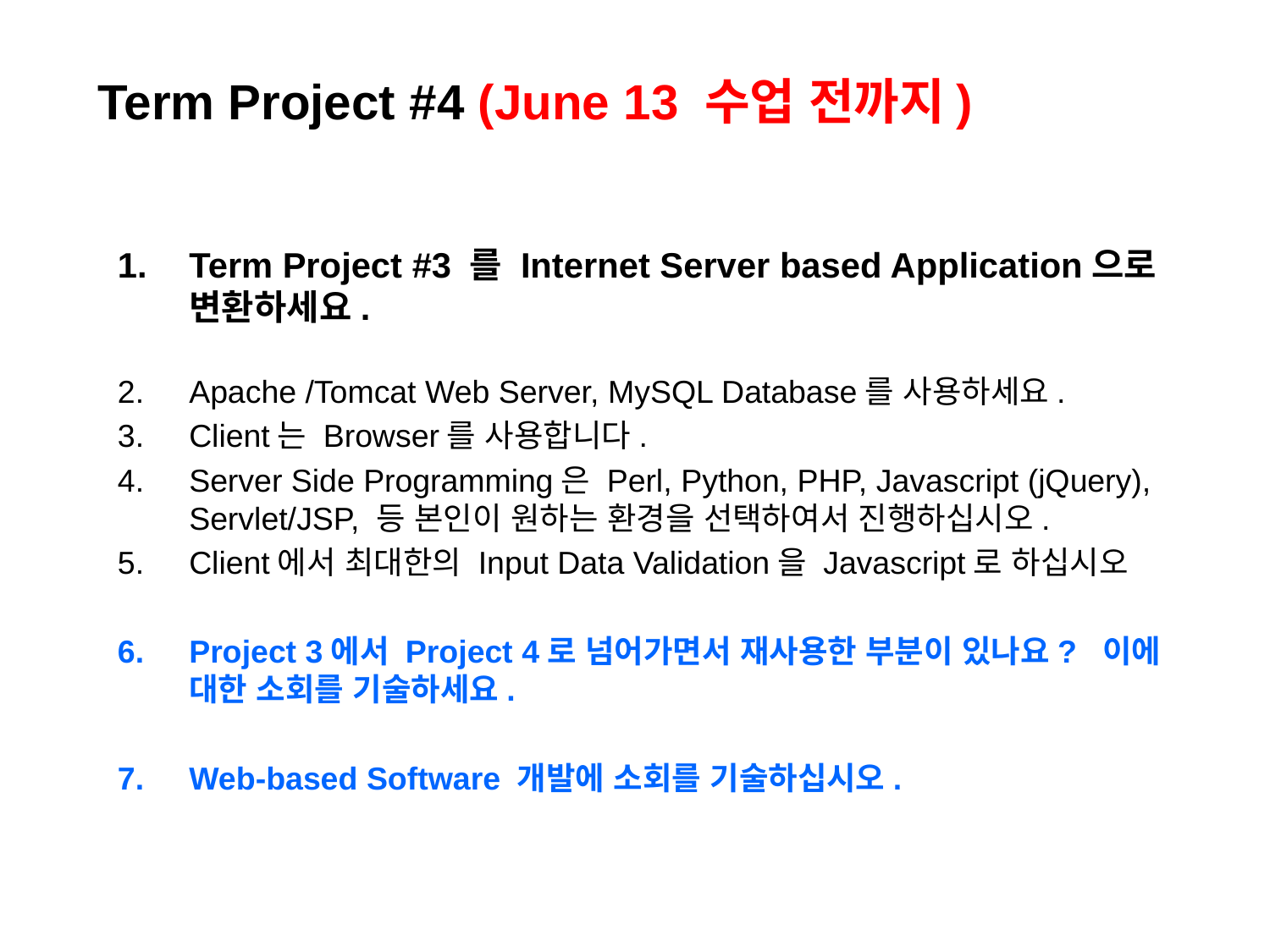

# Term Project #4 (June 13 수업 전까지)
Term Project #3 를 Internet Server based Application으로 변환하세요.
Apache /Tomcat Web Server, MySQL Database를 사용하세요.
Client는 Browser를 사용합니다.
Server Side Programming은 Perl, Python, PHP, Javascript (jQuery), Servlet/JSP, 등 본인이 원하는 환경을 선택하여서 진행하십시오.
Client에서 최대한의 Input Data Validation을 Javascript로 하십시오

Project 3에서 Project 4로 넘어가면서 재사용한 부분이 있나요?  이에 대한 소회를 기술하세요.

Web-based Software 개발에 소회를 기술하십시오.